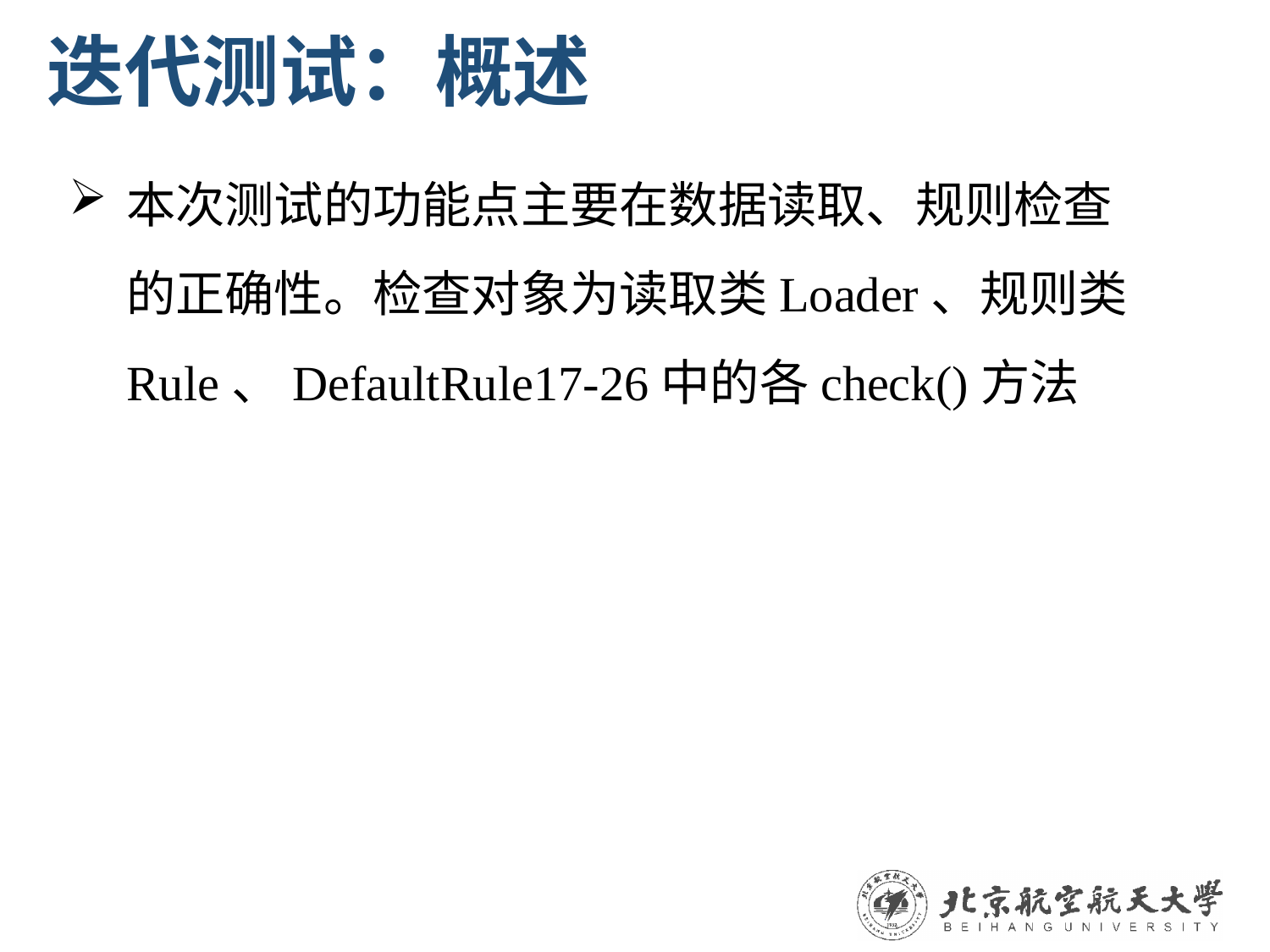

# 迭代测试：概述
本次测试的功能点主要在数据读取、规则检查的正确性。检查对象为读取类Loader、规则类Rule、DefaultRule17-26中的各check()方法